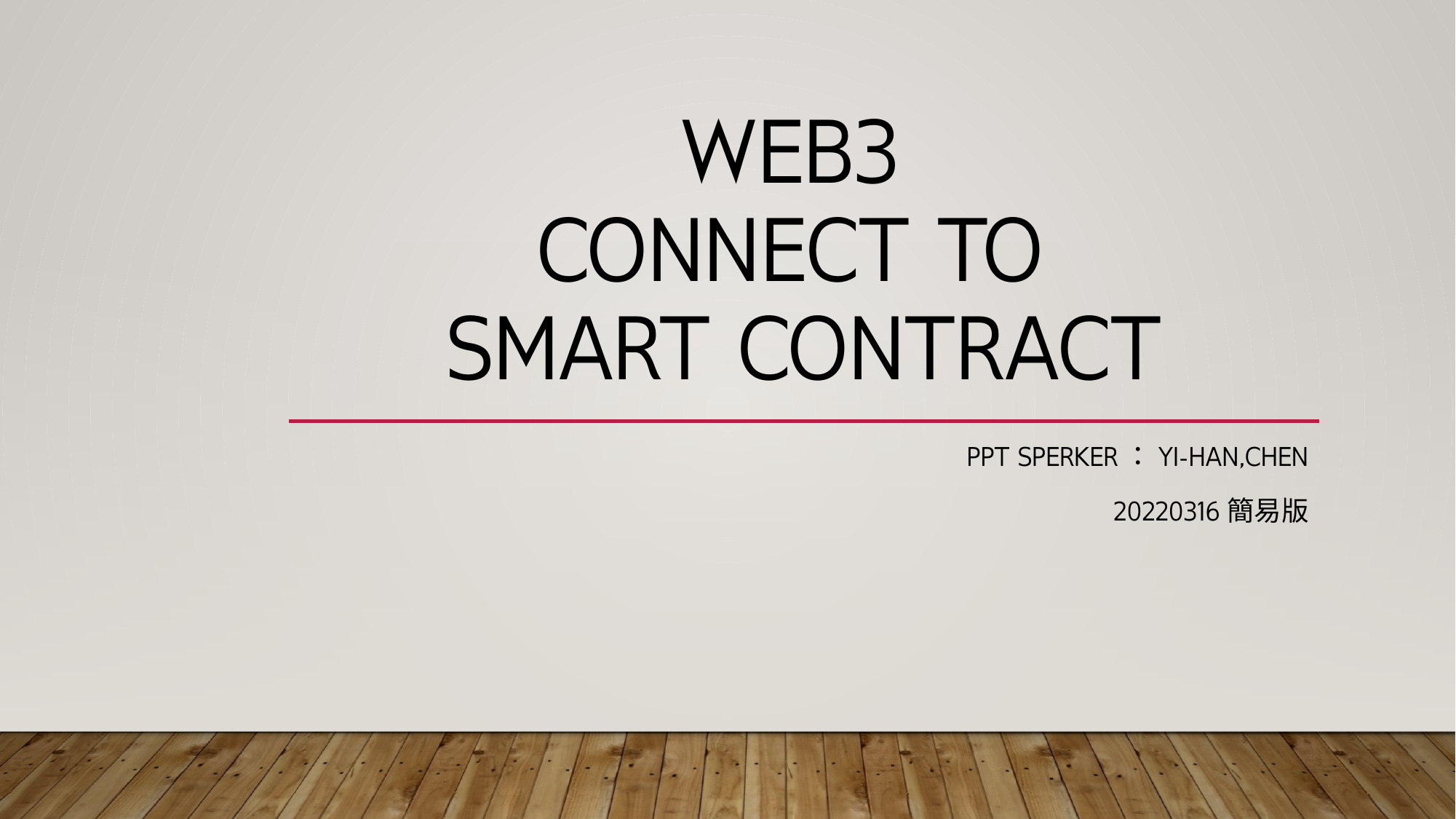

# web3 connect to smart contract
Ppt sperker：yi-han,chen
20220316簡易版